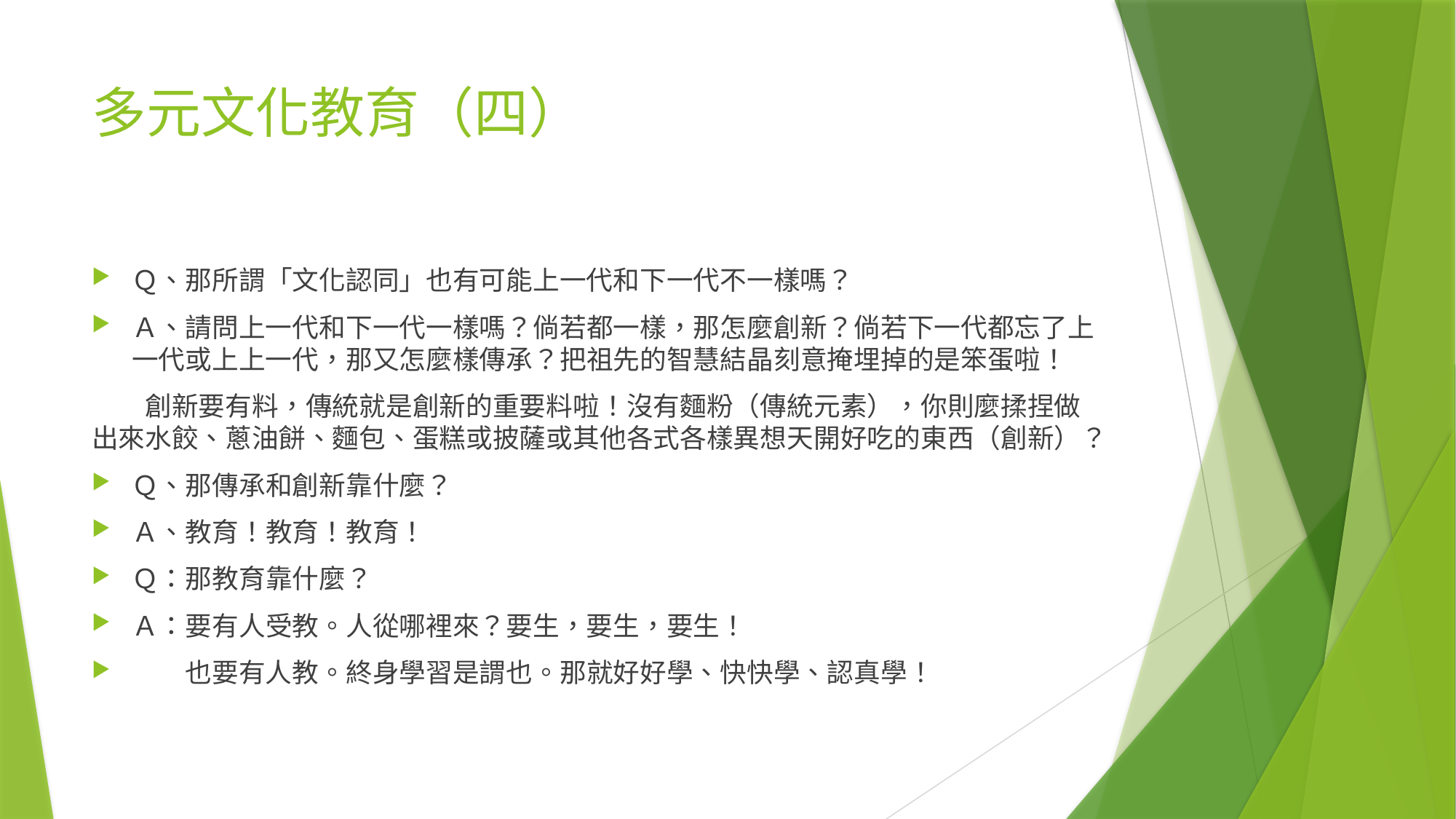

# 多元文化教育（四）
Ｑ、那所謂「文化認同」也有可能上一代和下一代不一樣嗎？
Ａ、請問上一代和下一代一樣嗎？倘若都一樣，那怎麼創新？倘若下一代都忘了上一代或上上一代，那又怎麼樣傳承？把祖先的智慧結晶刻意掩埋掉的是笨蛋啦！
　　創新要有料，傳統就是創新的重要料啦！沒有麵粉（傳統元素），你則麼揉捏做出來水餃、蔥油餅、麵包、蛋糕或披薩或其他各式各樣異想天開好吃的東西（創新）？
Ｑ、那傳承和創新靠什麼？
Ａ、教育！教育！教育！
Ｑ：那教育靠什麼？
Ａ：要有人受教。人從哪裡來？要生，要生，要生！
　　也要有人教。終身學習是謂也。那就好好學、快快學、認真學！